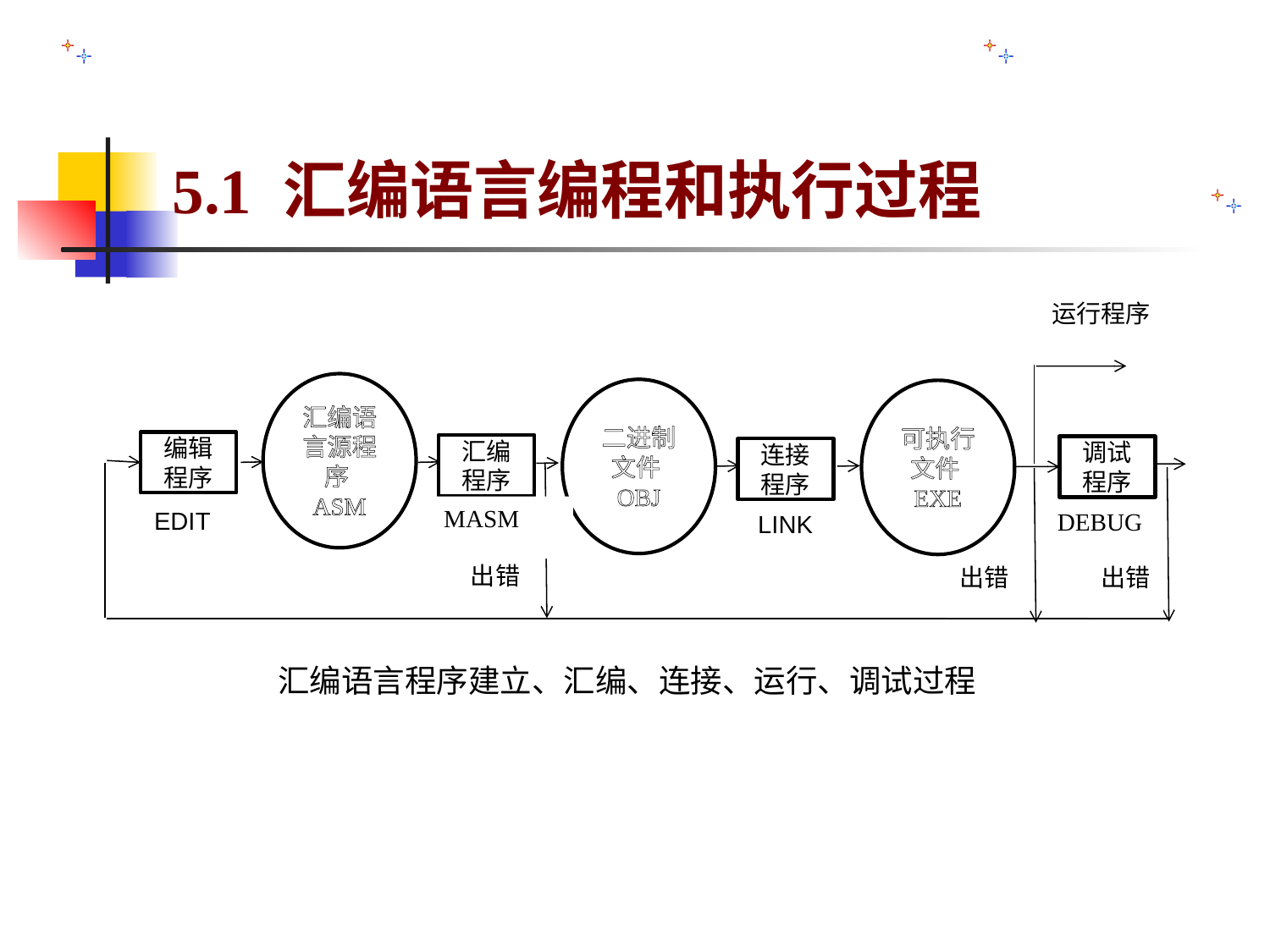

# 5.1 汇编语言编程和执行过程

运行程序
汇编语言源程序ASM
二进制文件OBJ
可执行文件EXE
编辑
程序
汇编
程序
调试
程序
连接
程序
MASM
EDIT
DEBUG
LINK
出错
出错
出错
汇编语言程序建立、汇编、连接、运行、调试过程